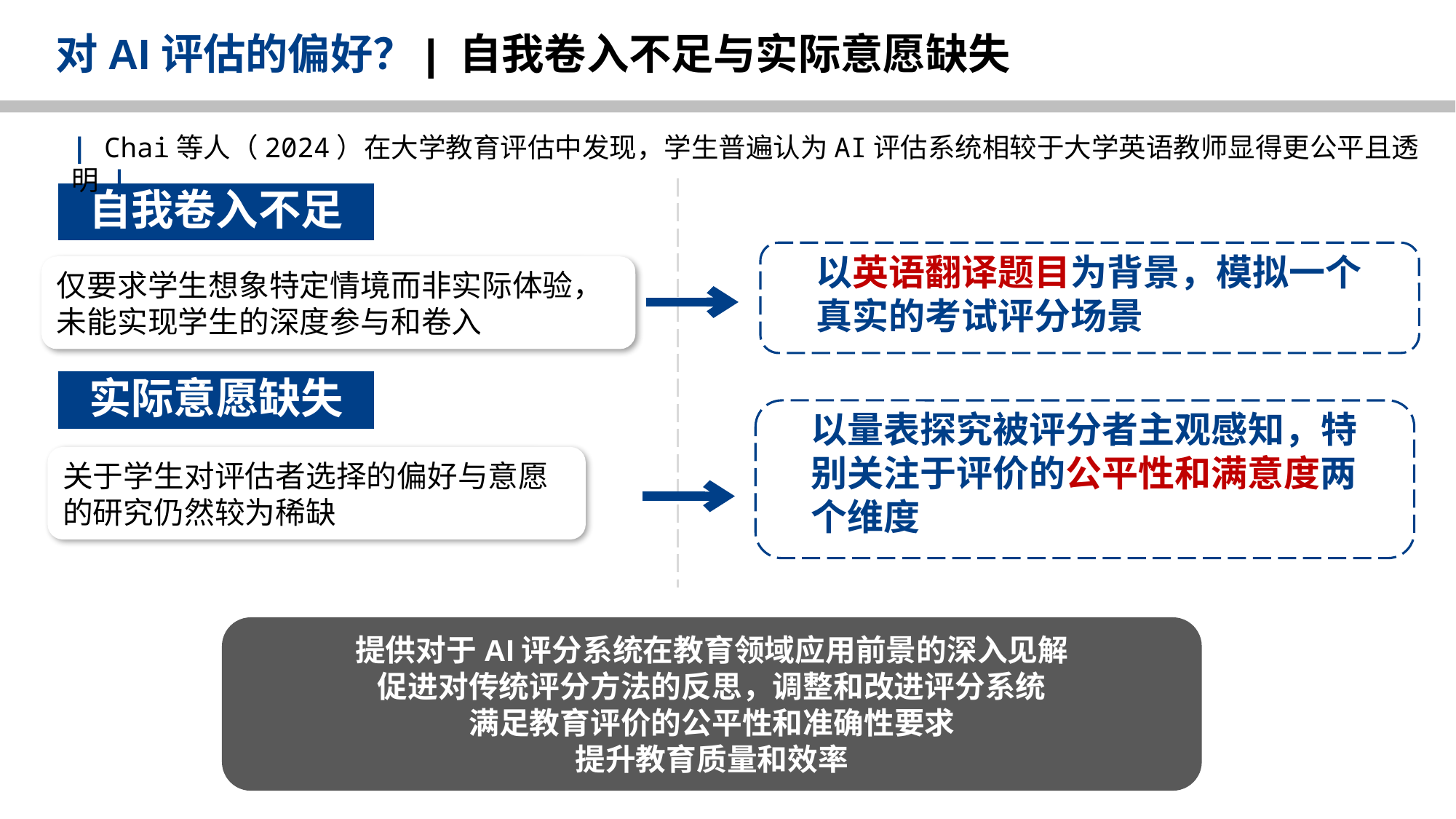

# 对AI评估的偏好？| 自我卷入不足与实际意愿缺失
| Chai等人（2024）在大学教育评估中发现，学生普遍认为AI评估系统相较于大学英语教师显得更公平且透明 |
自我卷入不足

以英语翻译题目为背景，模拟一个真实的考试评分场景
仅要求学生想象特定情境而非实际体验，未能实现学生的深度参与和卷入
实际意愿缺失

以量表探究被评分者主观感知，特别关注于评价的公平性和满意度两个维度
关于学生对评估者选择的偏好与意愿的研究仍然较为稀缺
提供对于AI评分系统在教育领域应用前景的深入见解
促进对传统评分方法的反思，调整和改进评分系统
满足教育评价的公平性和准确性要求
提升教育质量和效率